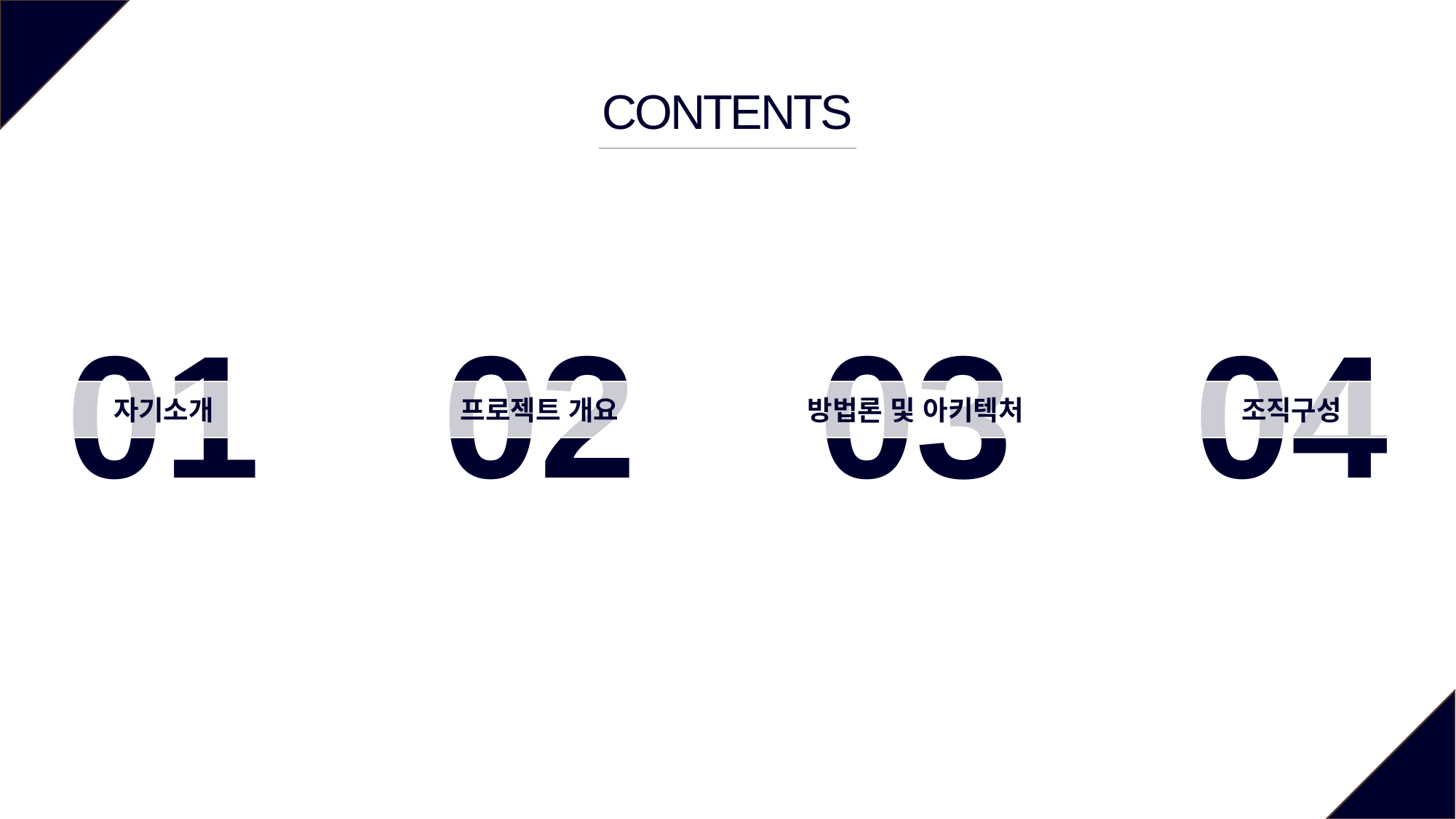

CONTENTS
01
02
03
04
자기소개
프로젝트 개요
방법론 및 아키텍처
조직구성